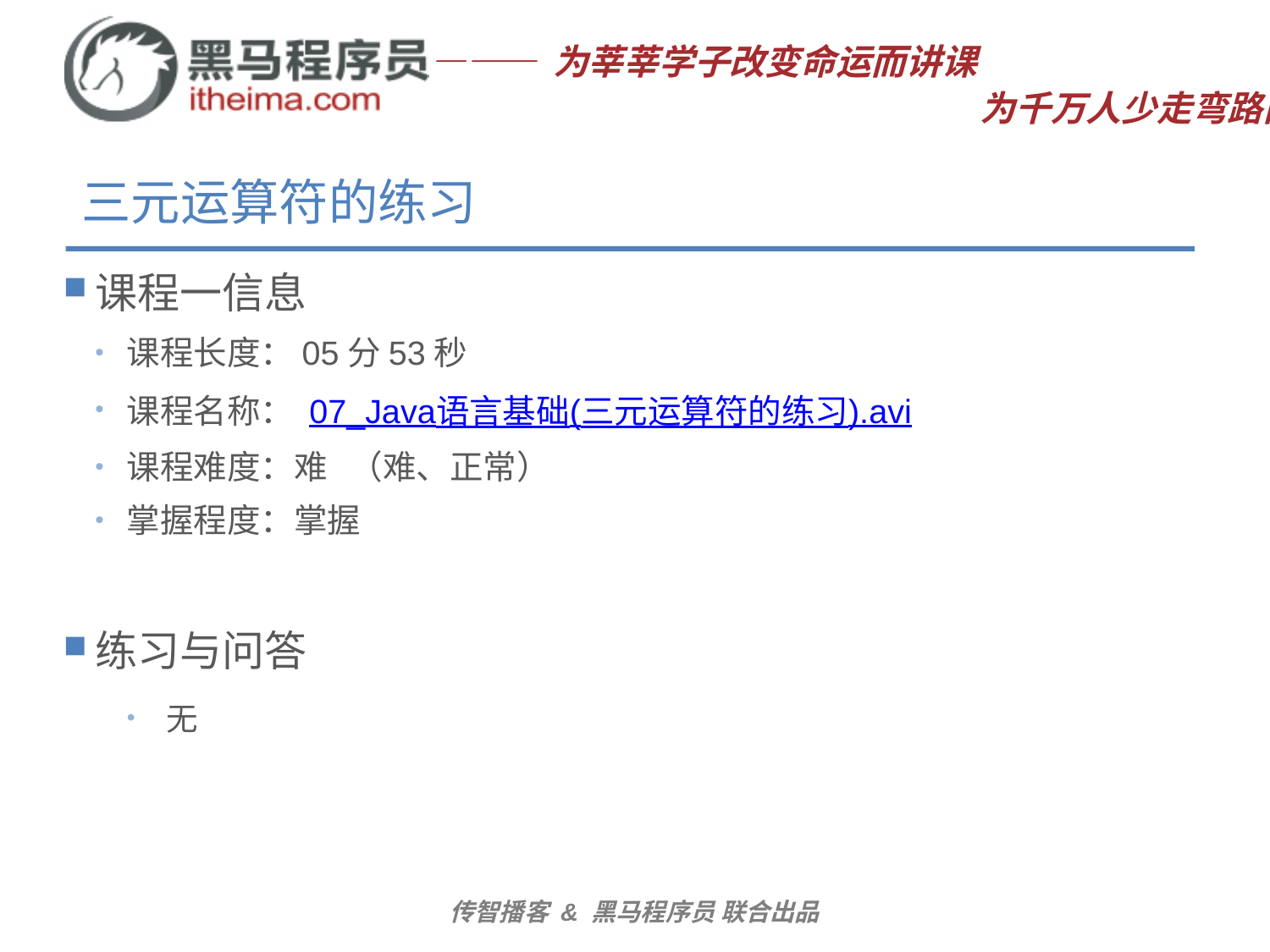

# 三元运算符的练习
课程一信息
课程长度：05分53秒
课程名称： 07_Java语言基础(三元运算符的练习).avi
课程难度：难   （难、正常）
掌握程度：掌握

练习与问答
无